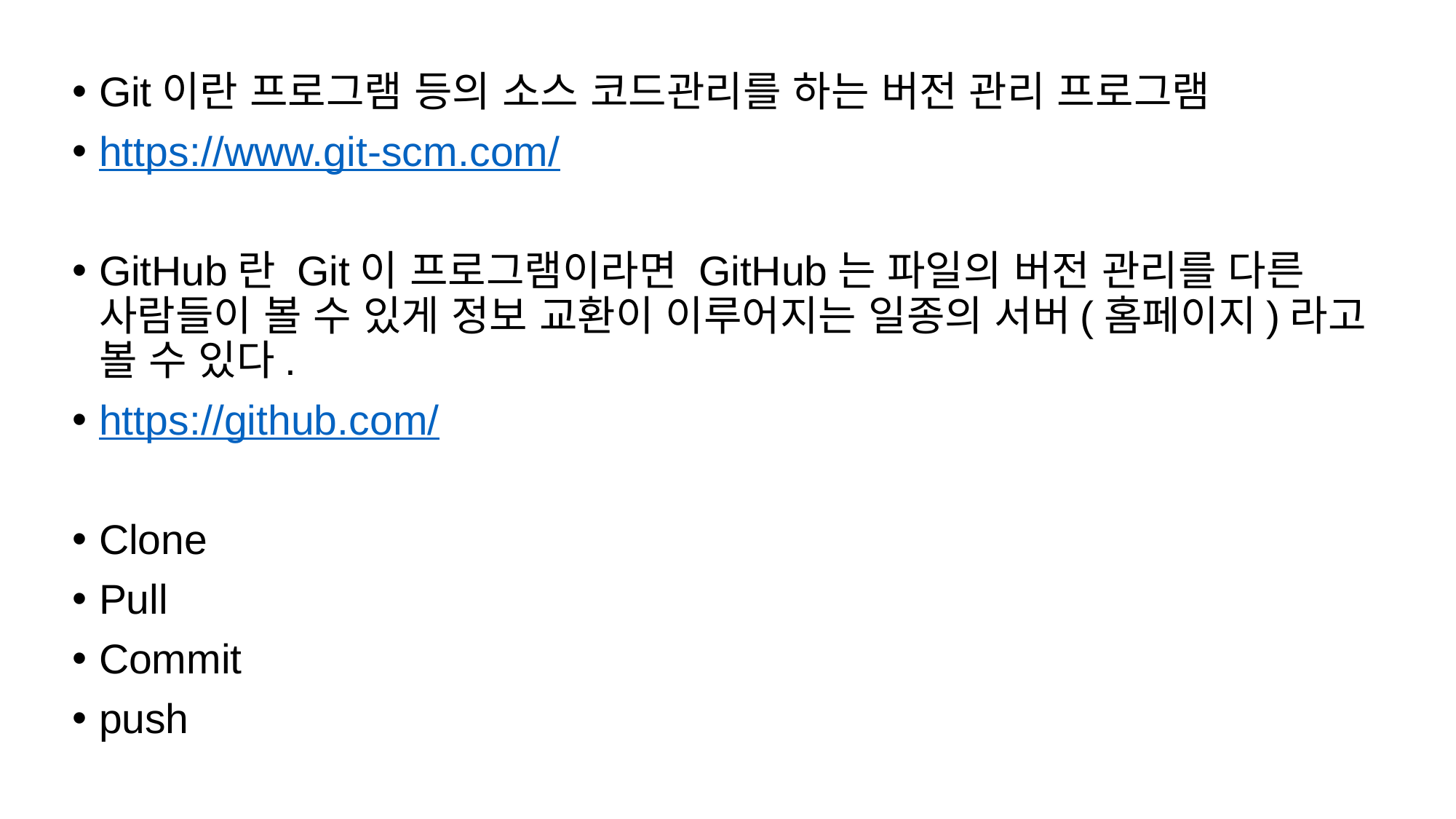

Git이란 프로그램 등의 소스 코드관리를 하는 버전 관리 프로그램
https://www.git-scm.com/

GitHub란 Git이 프로그램이라면 GitHub는 파일의 버전 관리를 다른 사람들이 볼 수 있게 정보 교환이 이루어지는 일종의 서버(홈페이지)라고 볼 수 있다.
https://github.com/

Clone
Pull
Commit
push